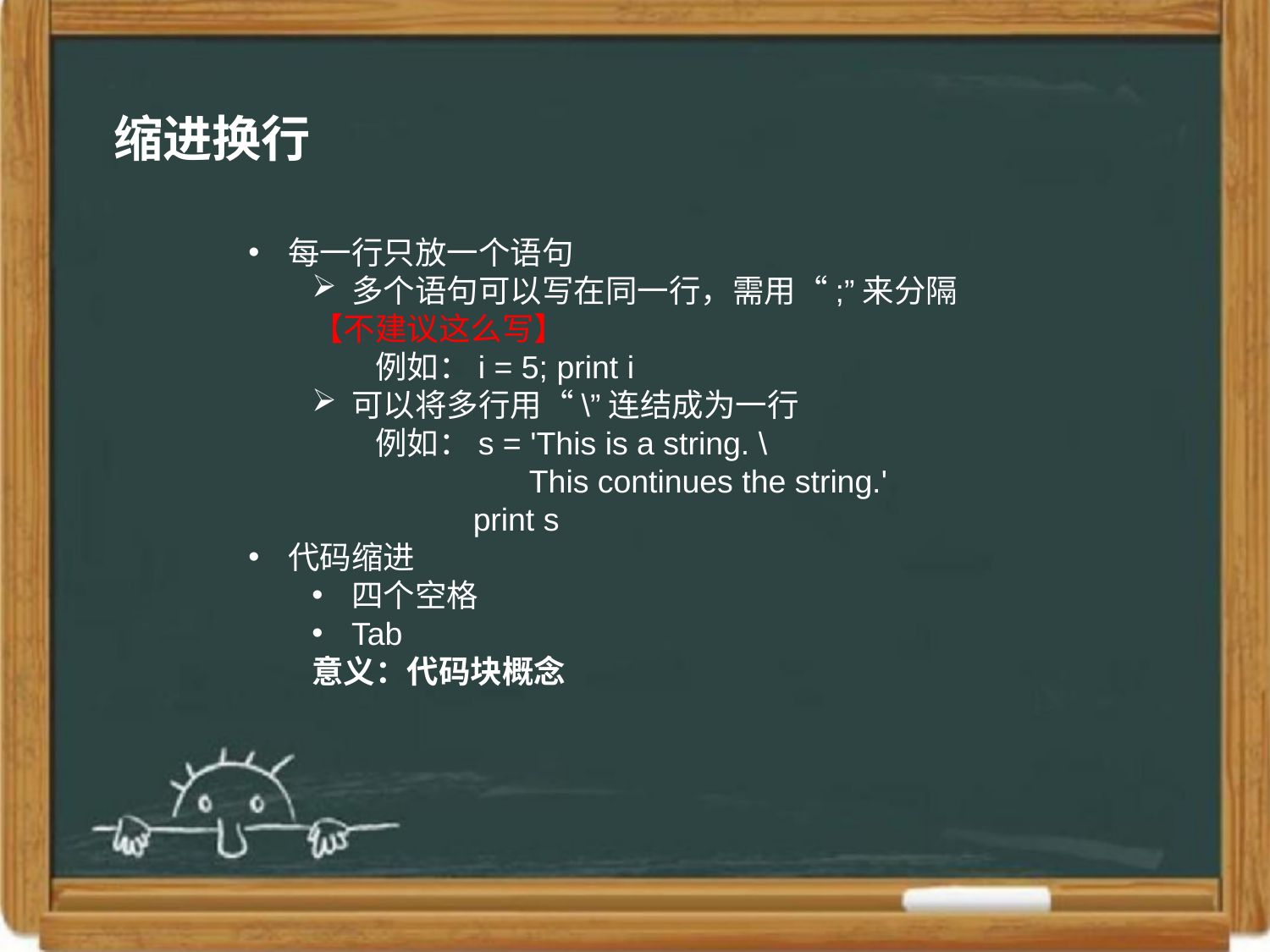

缩进换行

每一行只放一个语句
多个语句可以写在同一行，需用“;”来分隔
【不建议这么写】
例如：i = 5; print i
可以将多行用“\”连结成为一行
例如：s = 'This is a string. \
	   This continues the string.'
           print s
代码缩进
四个空格
Tab
意义：代码块概念